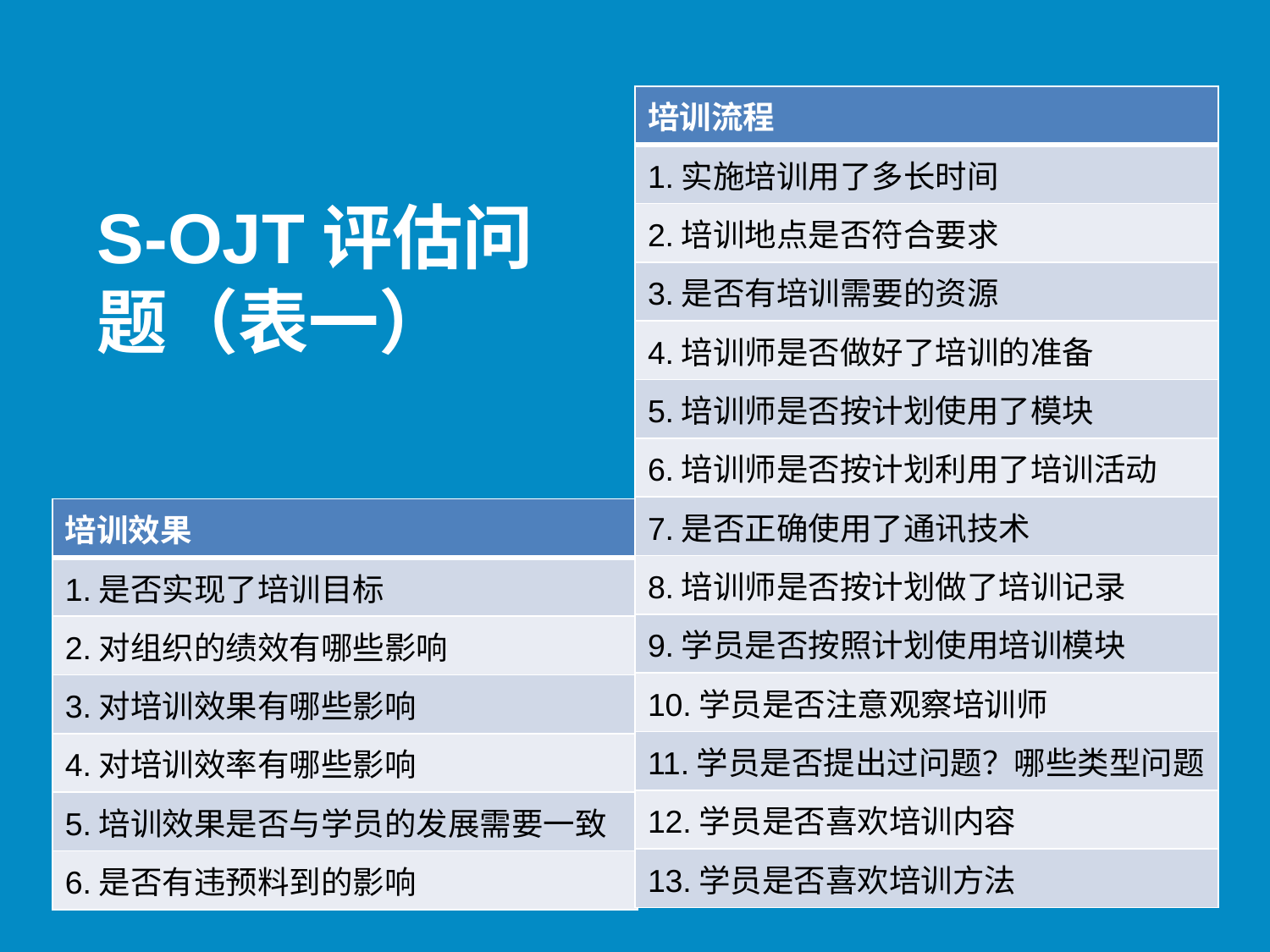

| 培训流程 |
| --- |
| 1.实施培训用了多长时间 |
| 2.培训地点是否符合要求 |
| 3.是否有培训需要的资源 |
| 4.培训师是否做好了培训的准备 |
| 5.培训师是否按计划使用了模块 |
| 6.培训师是否按计划利用了培训活动 |
| 7.是否正确使用了通讯技术 |
| 8.培训师是否按计划做了培训记录 |
| 9.学员是否按照计划使用培训模块 |
| 10.学员是否注意观察培训师 |
| 11.学员是否提出过问题？哪些类型问题 |
| 12.学员是否喜欢培训内容 |
| 13.学员是否喜欢培训方法 |
S-OJT评估问题（表一）

| 培训效果 |
| --- |
| 1.是否实现了培训目标 |
| 2.对组织的绩效有哪些影响 |
| 3.对培训效果有哪些影响 |
| 4.对培训效率有哪些影响 |
| 5.培训效果是否与学员的发展需要一致 |
| 6.是否有违预料到的影响 |